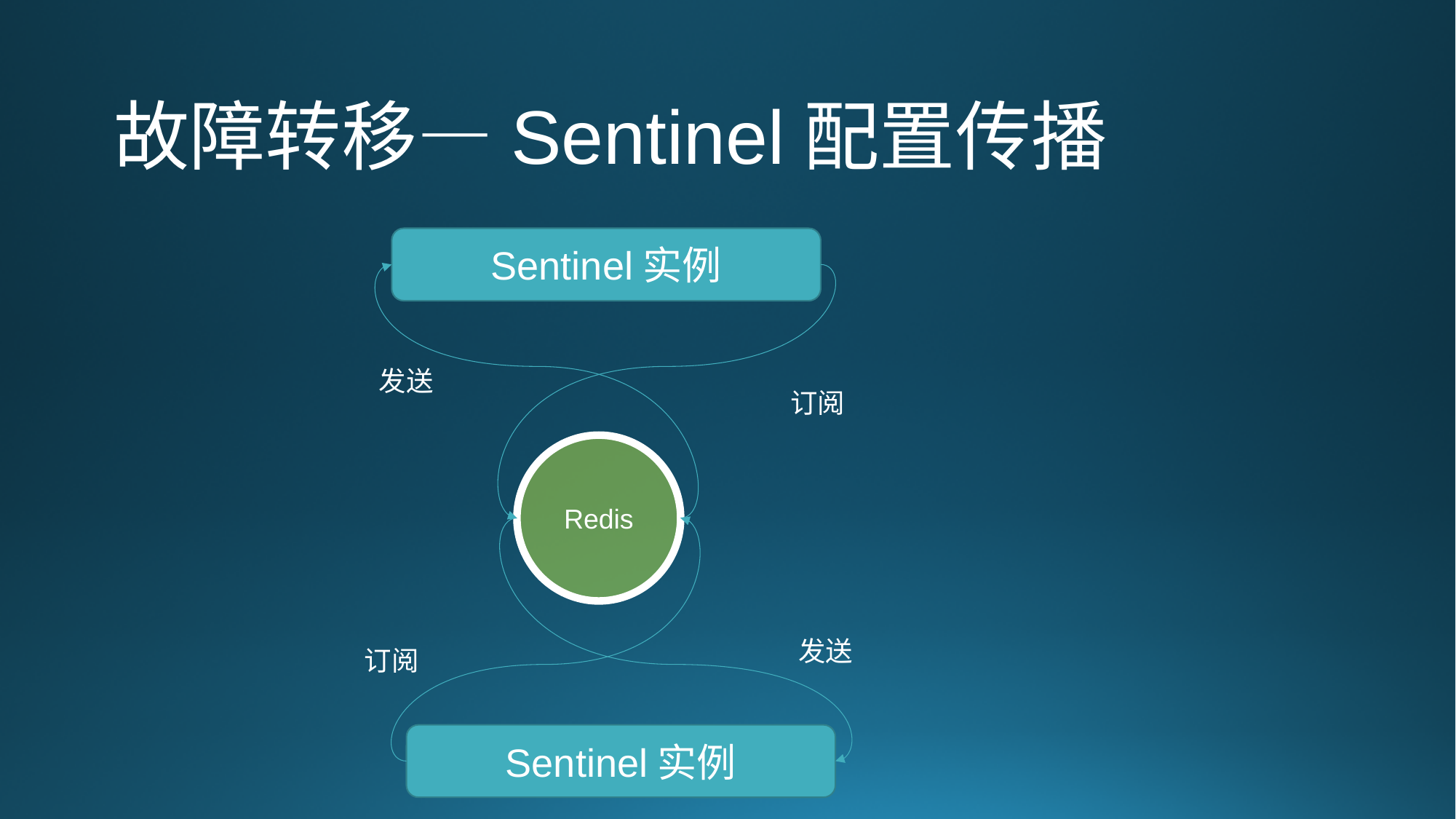

故障转移—Sentinel配置传播

Sentinel实例
发送
订阅
Redis
发送
订阅
Sentinel实例